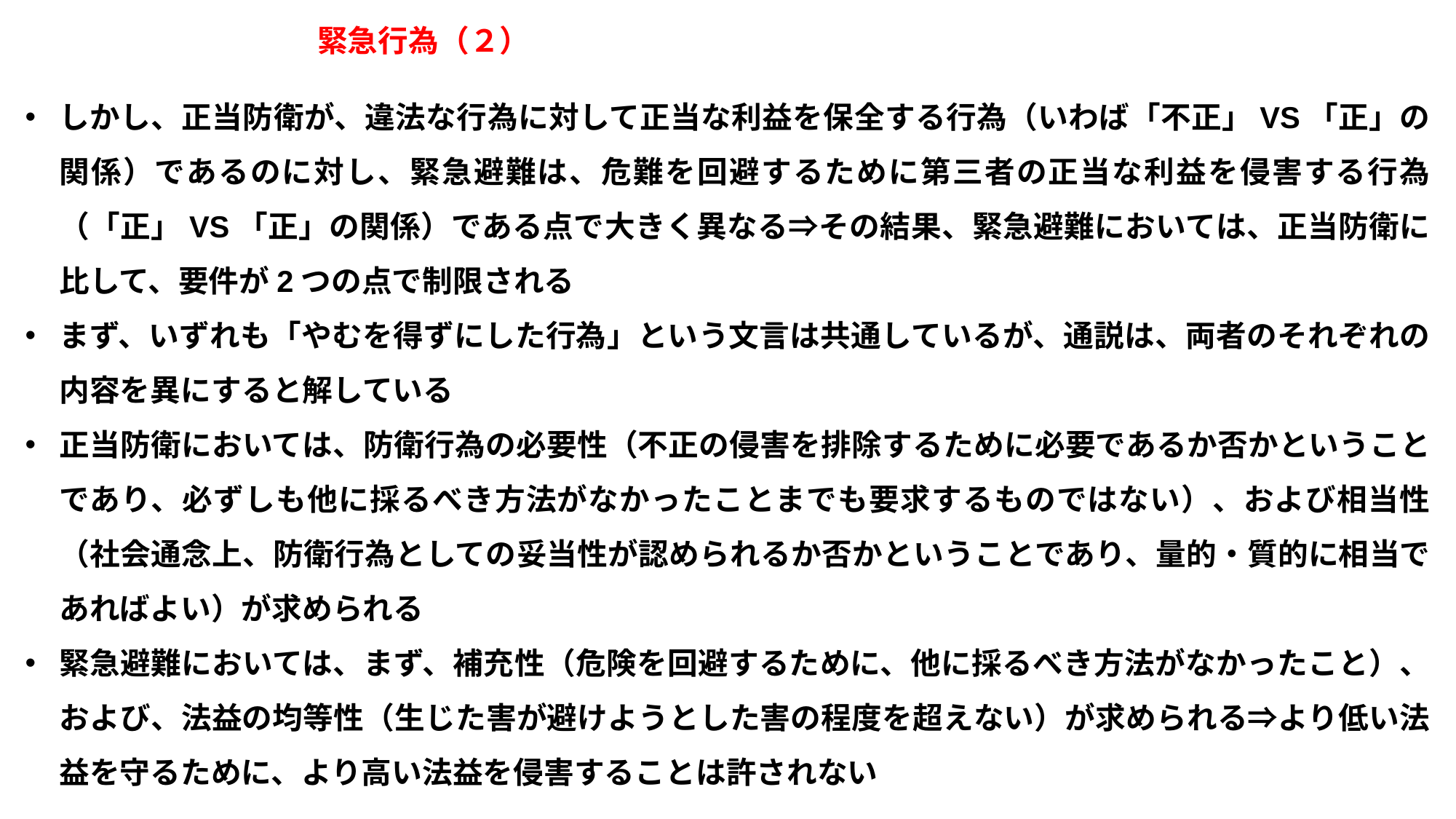

緊急行為（２）
しかし、正当防衛が、違法な行為に対して正当な利益を保全する行為（いわば「不正」VS「正」の関係）であるのに対し、緊急避難は、危難を回避するために第三者の正当な利益を侵害する行為（「正」VS「正」の関係）である点で大きく異なる⇒その結果、緊急避難においては、正当防衛に比して、要件が2つの点で制限される
まず、いずれも「やむを得ずにした行為」という文言は共通しているが、通説は、両者のそれぞれの内容を異にすると解している
正当防衛においては、防衛行為の必要性（不正の侵害を排除するために必要であるか否かということであり、必ずしも他に採るべき方法がなかったことまでも要求するものではない）、および相当性（社会通念上、防衛行為としての妥当性が認められるか否かということであり、量的・質的に相当であればよい）が求められる
緊急避難においては、まず、補充性（危険を回避するために、他に採るべき方法がなかったこと）、および、法益の均等性（生じた害が避けようとした害の程度を超えない）が求められる⇒より低い法益を守るために、より高い法益を侵害することは許されない